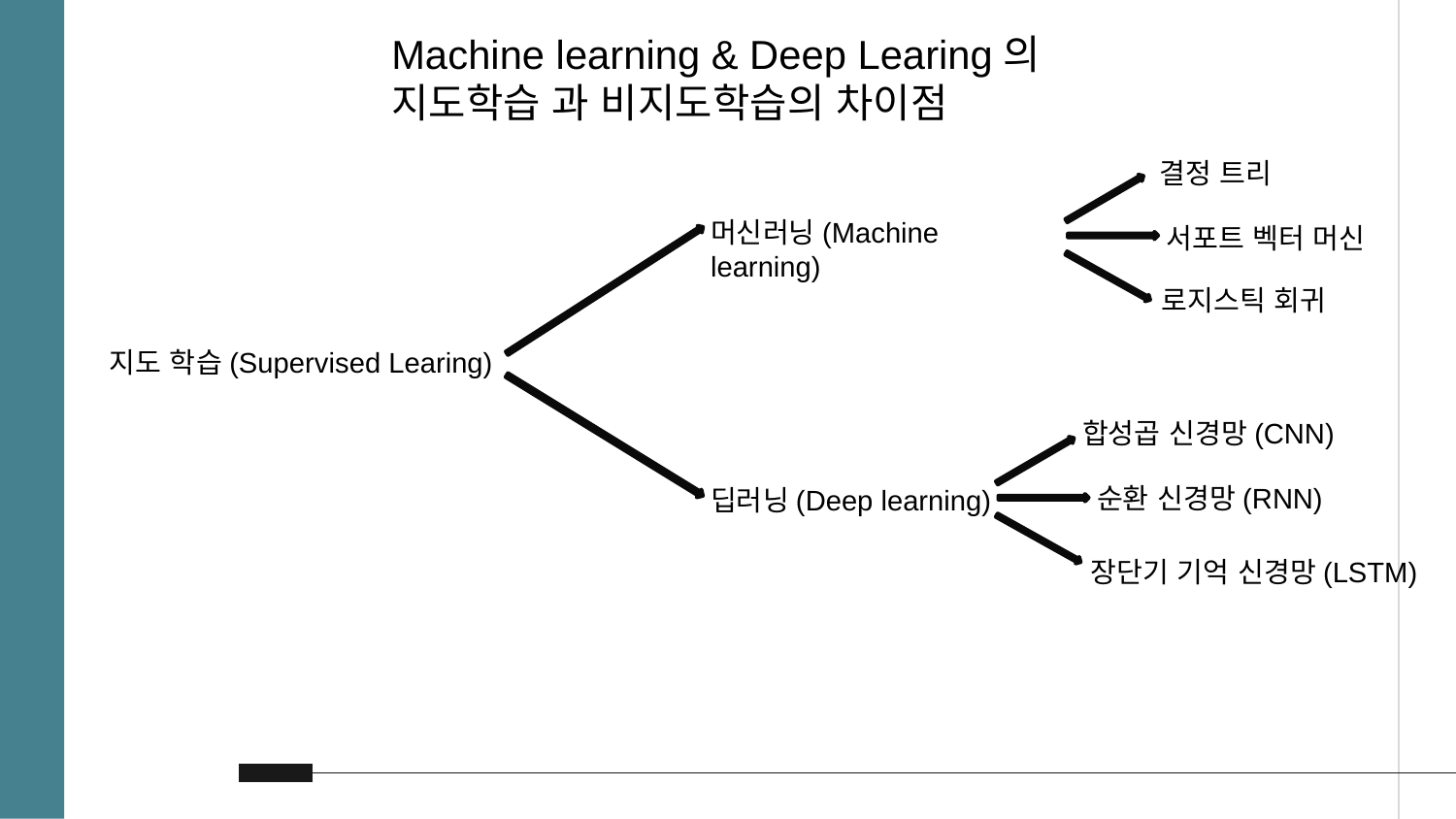

Machine learning & Deep Learing의 지도학습 과 비지도학습의 차이점
결정 트리

머신러닝(Machine learning)
서포트 벡터 머신
로지스틱 회귀

지도 학습(Supervised Learing)
합성곱 신경망(CNN)

순환 신경망(RNN)
딥러닝(Deep learning)
장단기 기억 신경망(LSTM)